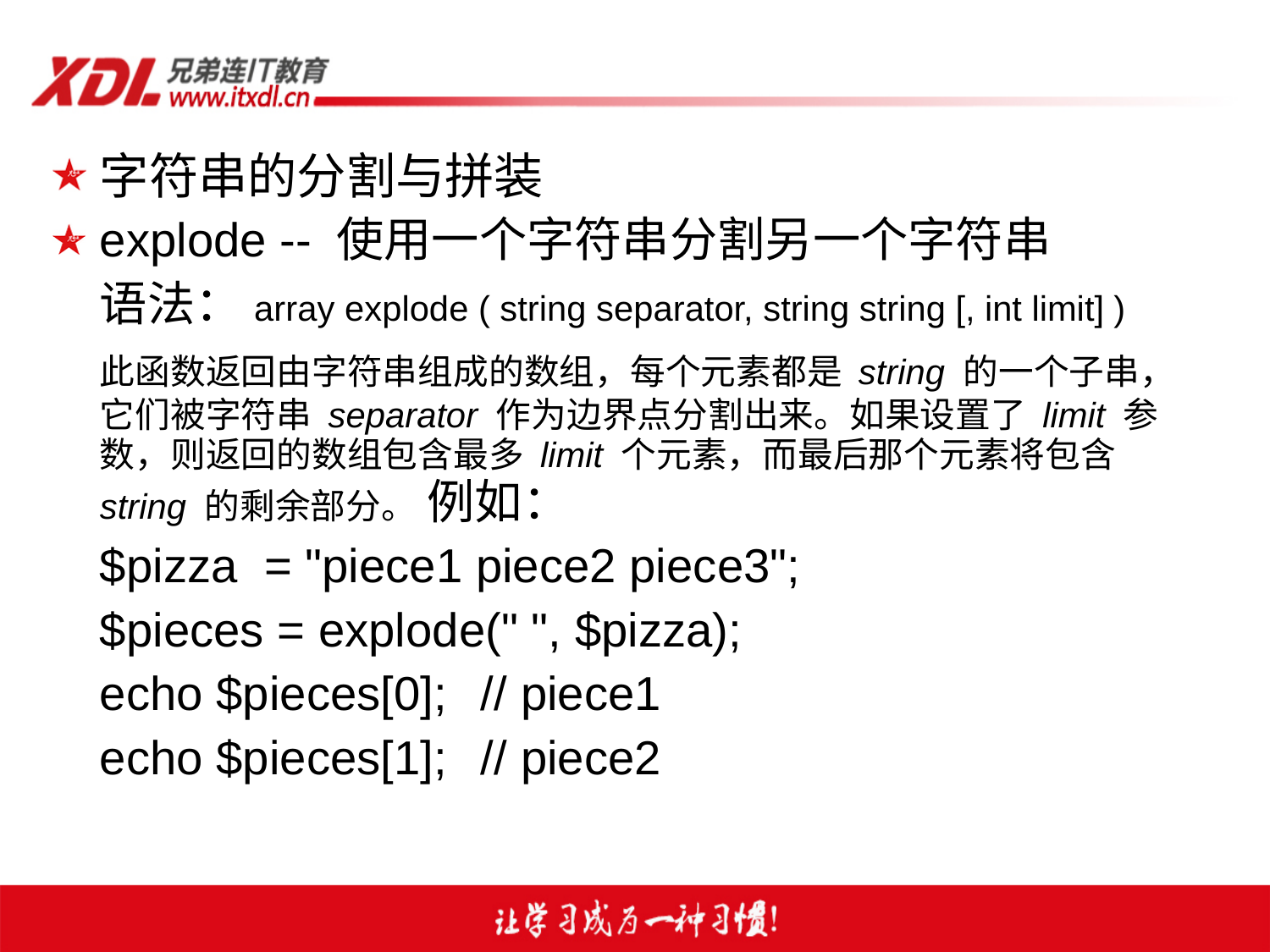

字符串的分割与拼装
explode -- 使用一个字符串分割另一个字符串
	语法：array explode ( string separator, string string [, int limit] )
	此函数返回由字符串组成的数组，每个元素都是 string 的一个子串，它们被字符串 separator 作为边界点分割出来。如果设置了 limit 参数，则返回的数组包含最多 limit 个元素，而最后那个元素将包含 string 的剩余部分。 例如：
	$pizza  = "piece1 piece2 piece3";
	$pieces = explode(" ", $pizza);
	echo $pieces[0]; 	// piece1
	echo $pieces[1]; 	// piece2